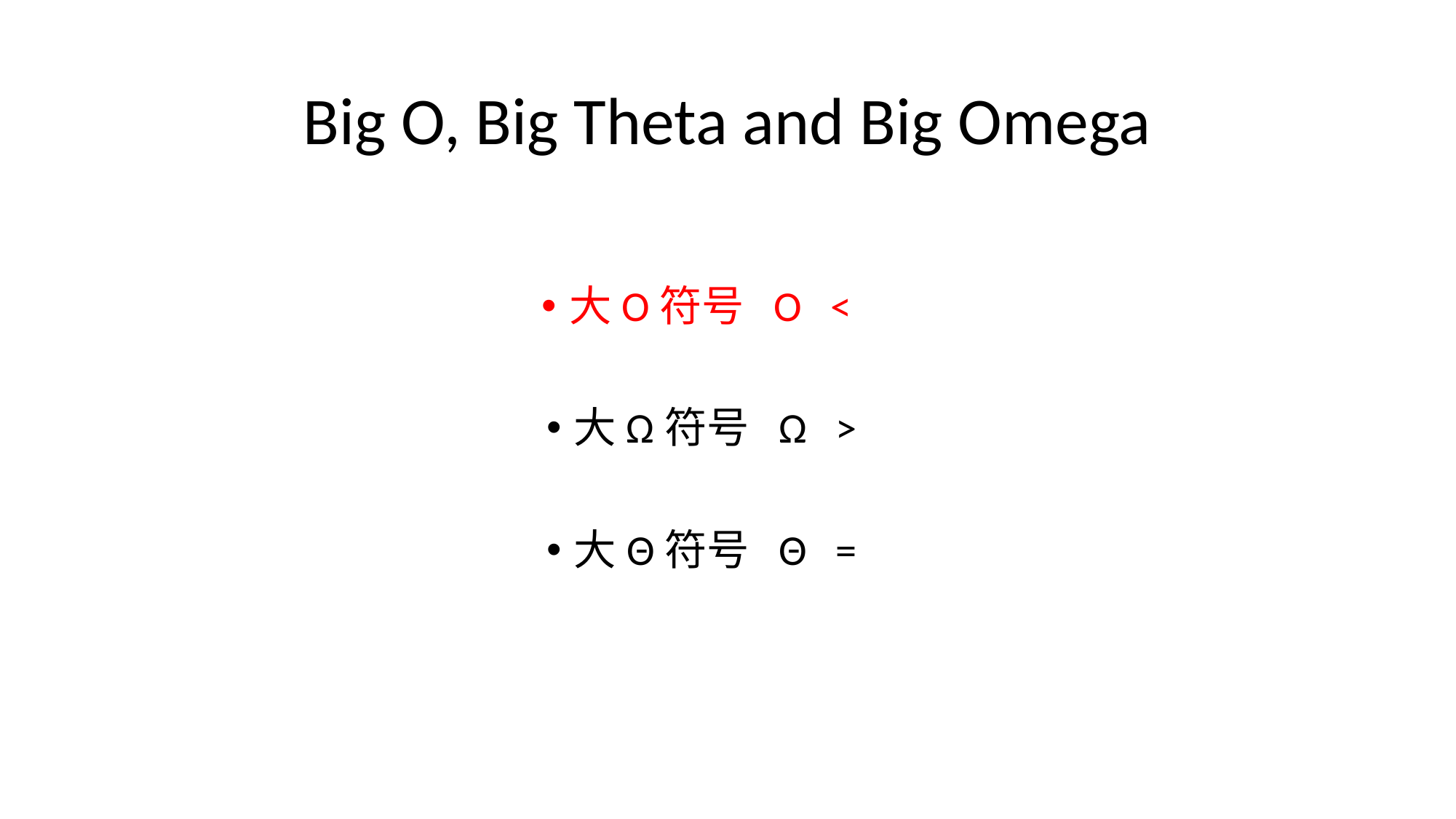

# Big O, Big Theta and Big Omega
大O符号  O   <

大Ω符号  Ω   >

大Θ符号  Θ   =